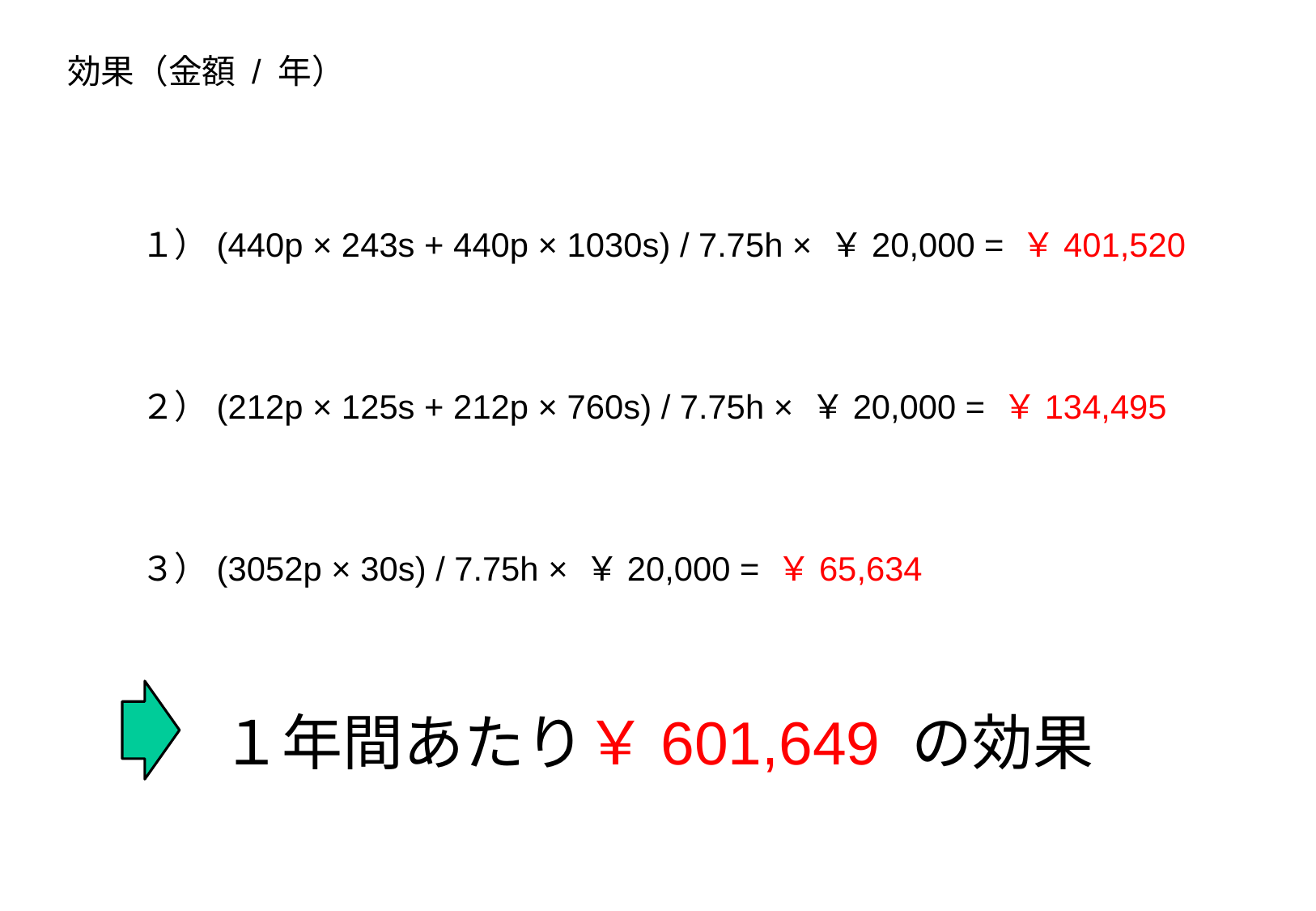

効果（金額 / 年）
１）(440p × 243s + 440p × 1030s) / 7.75h × ￥20,000 = ￥401,520

２）(212p × 125s + 212p × 760s) / 7.75h × ￥20,000 = ￥134,495

３）(3052p × 30s) / 7.75h × ￥20,000 = ￥65,634

１年間あたり￥601,649 の効果